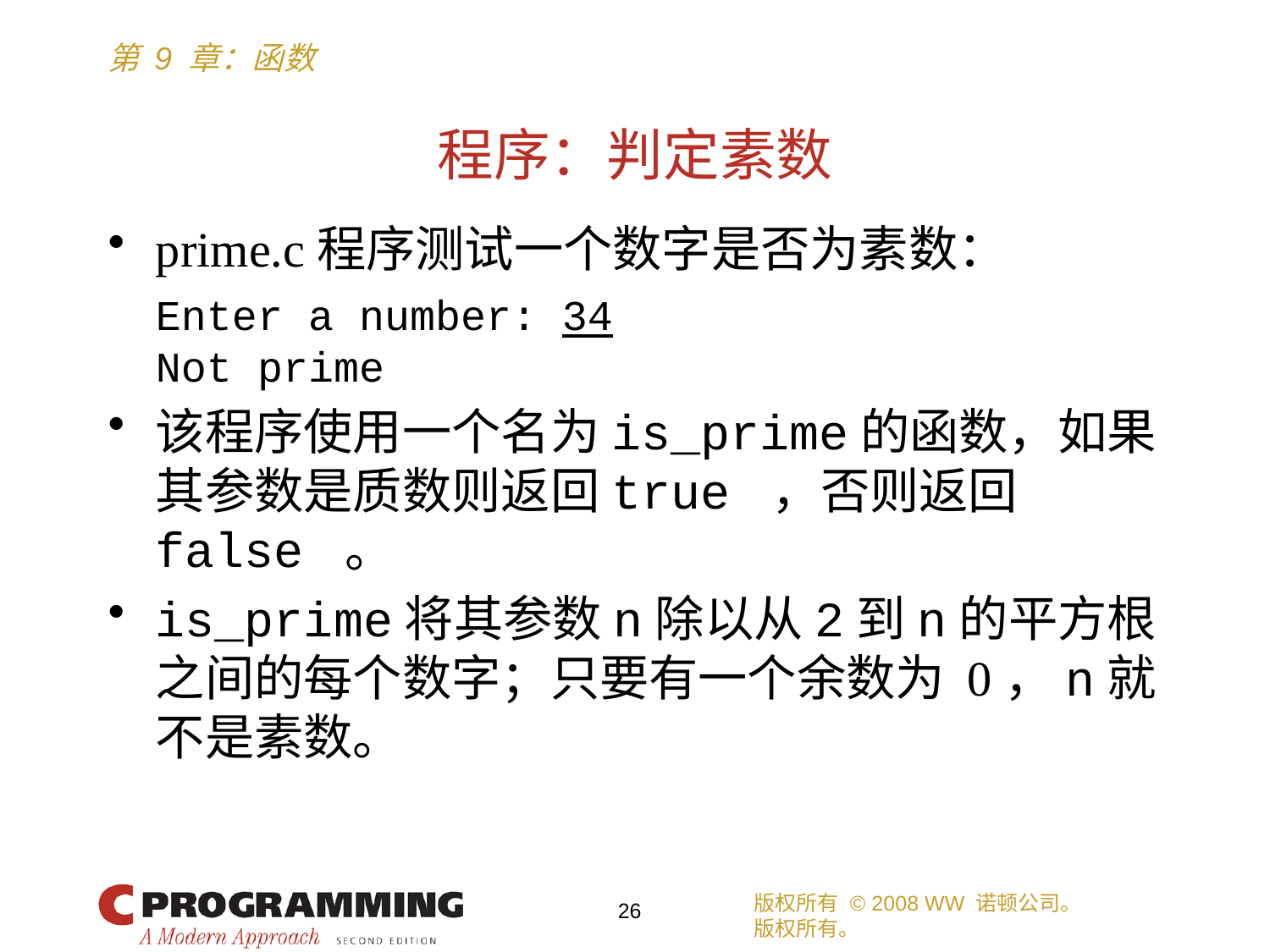

# 程序：判定素数
prime.c程序测试一个数字是否为素数：
	Enter a number: 34
	Not prime
该程序使用一个名为is_prime的函数，如果其参数是质数则返回true ，否则返回false 。
is_prime将其参数n除以从2到n的平方根之间的每个数字；只要有一个余数为 0，n就不是素数。
版权所有 © 2008 WW 诺顿公司。
版权所有。
26